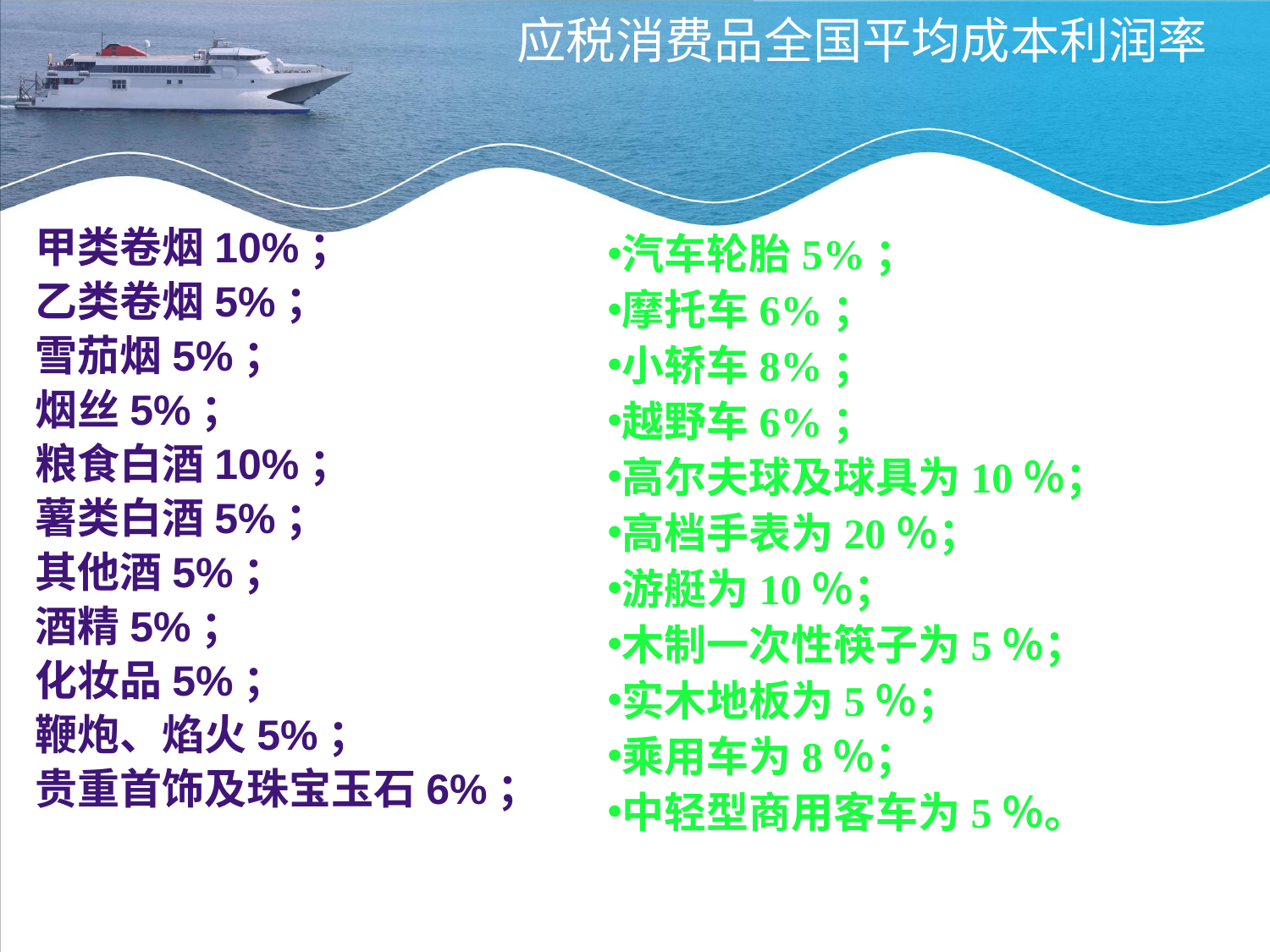

# 应税消费品全国平均成本利润率
汽车轮胎5%；
摩托车6%；
小轿车8%；
越野车6%；
高尔夫球及球具为10％；
高档手表为20％；
游艇为10％；
木制一次性筷子为5％；
实木地板为5％；
乘用车为8％；
中轻型商用客车为5％。
甲类卷烟10%；
乙类卷烟5%；
雪茄烟5%；
烟丝5%；
粮食白酒10%；
薯类白酒5%；
其他酒5%；
酒精5%；
化妆品5%；
鞭炮、焰火5%；
贵重首饰及珠宝玉石6%；